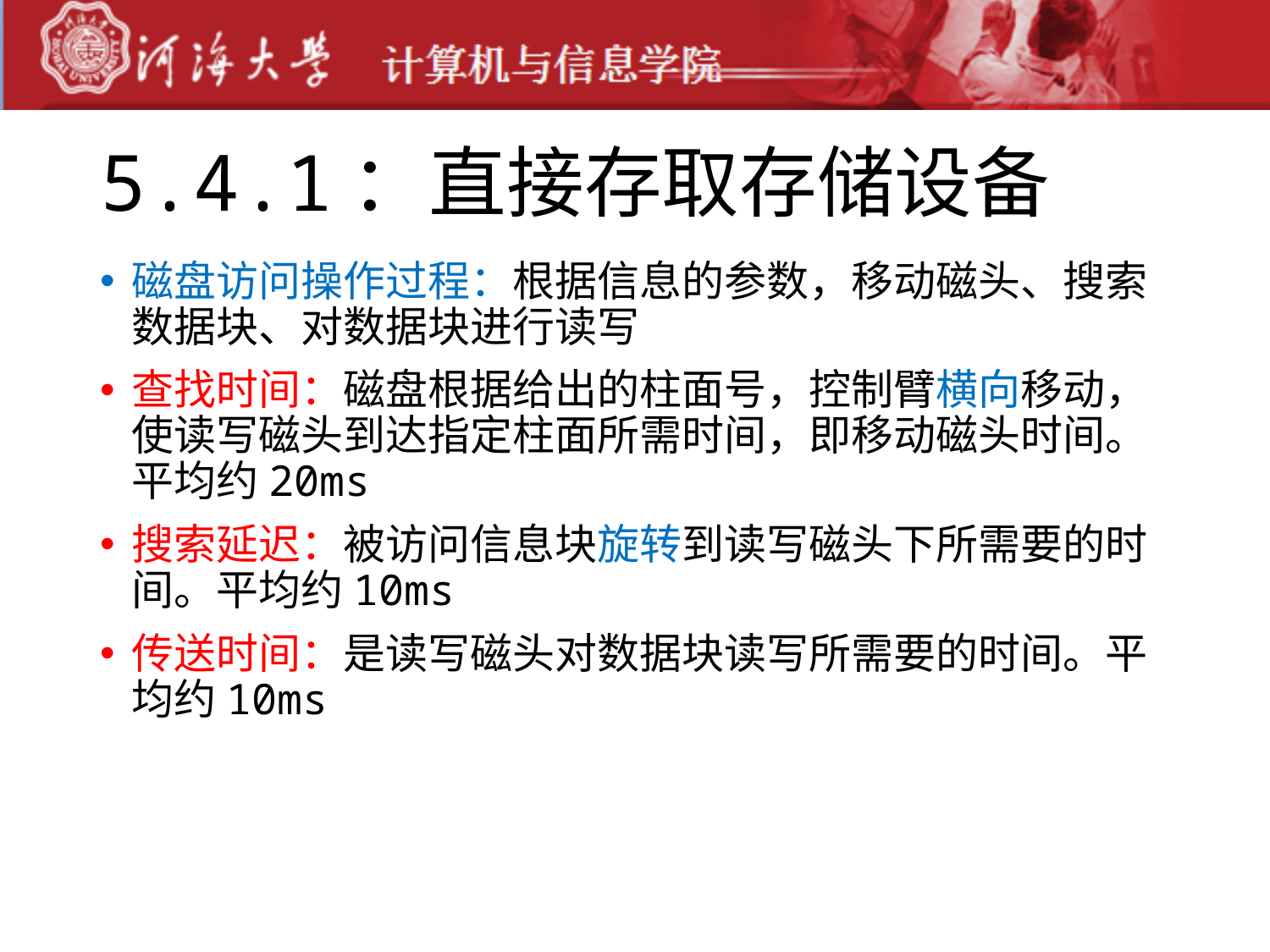

# 5.4.1：直接存取存储设备
磁盘访问操作过程：根据信息的参数，移动磁头、搜索数据块、对数据块进行读写
查找时间：磁盘根据给出的柱面号，控制臂横向移动，使读写磁头到达指定柱面所需时间，即移动磁头时间。平均约20ms
搜索延迟：被访问信息块旋转到读写磁头下所需要的时间。平均约10ms
传送时间：是读写磁头对数据块读写所需要的时间。平均约10ms